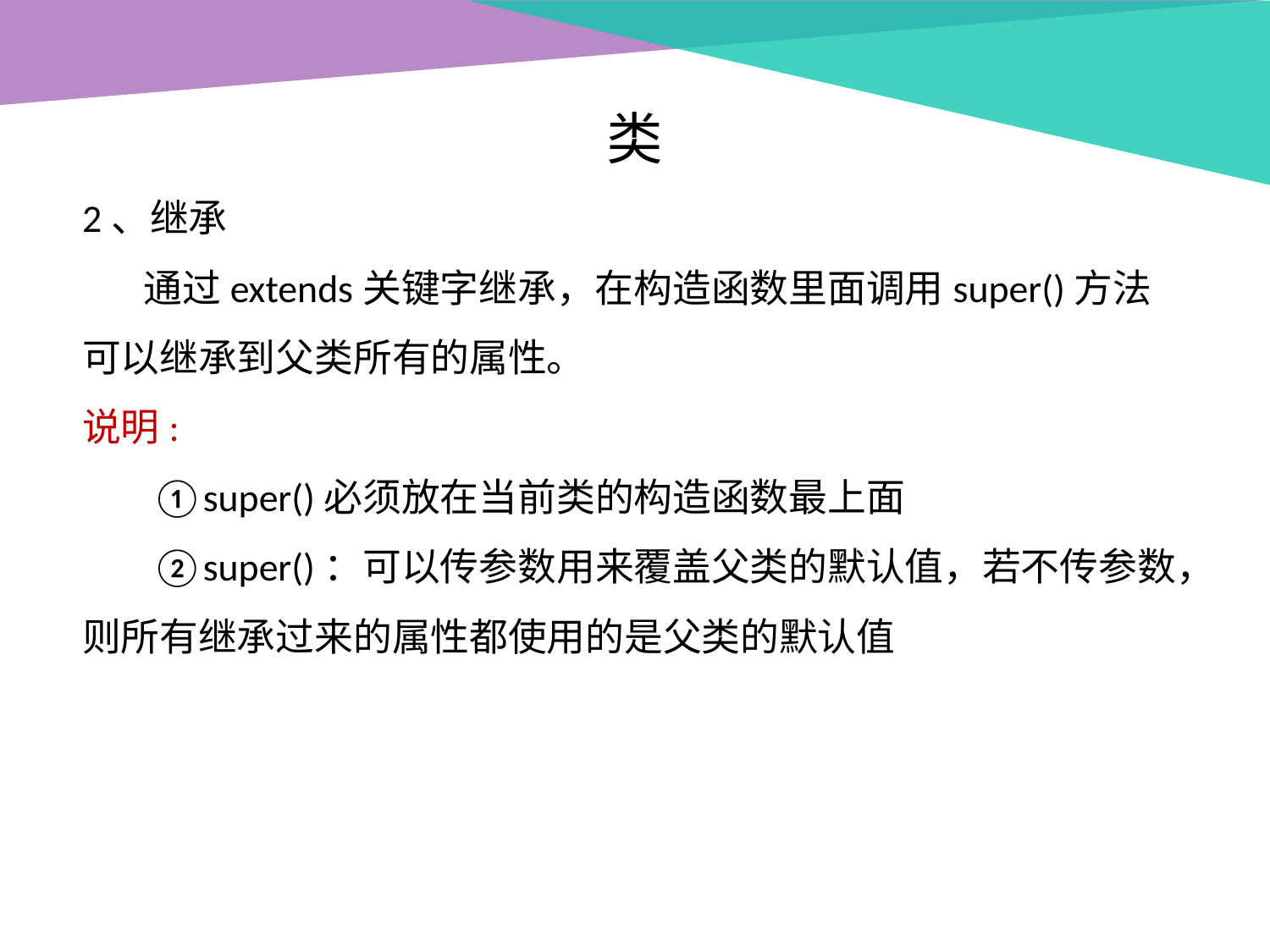

类
2、继承
      通过extends关键字继承，在构造函数里面调用super()方法
可以继承到父类所有的属性。
说明:
        ①super()必须放在当前类的构造函数最上面
        ②super()：可以传参数用来覆盖父类的默认值，若不传参数，则所有继承过来的属性都使用的是父类的默认值